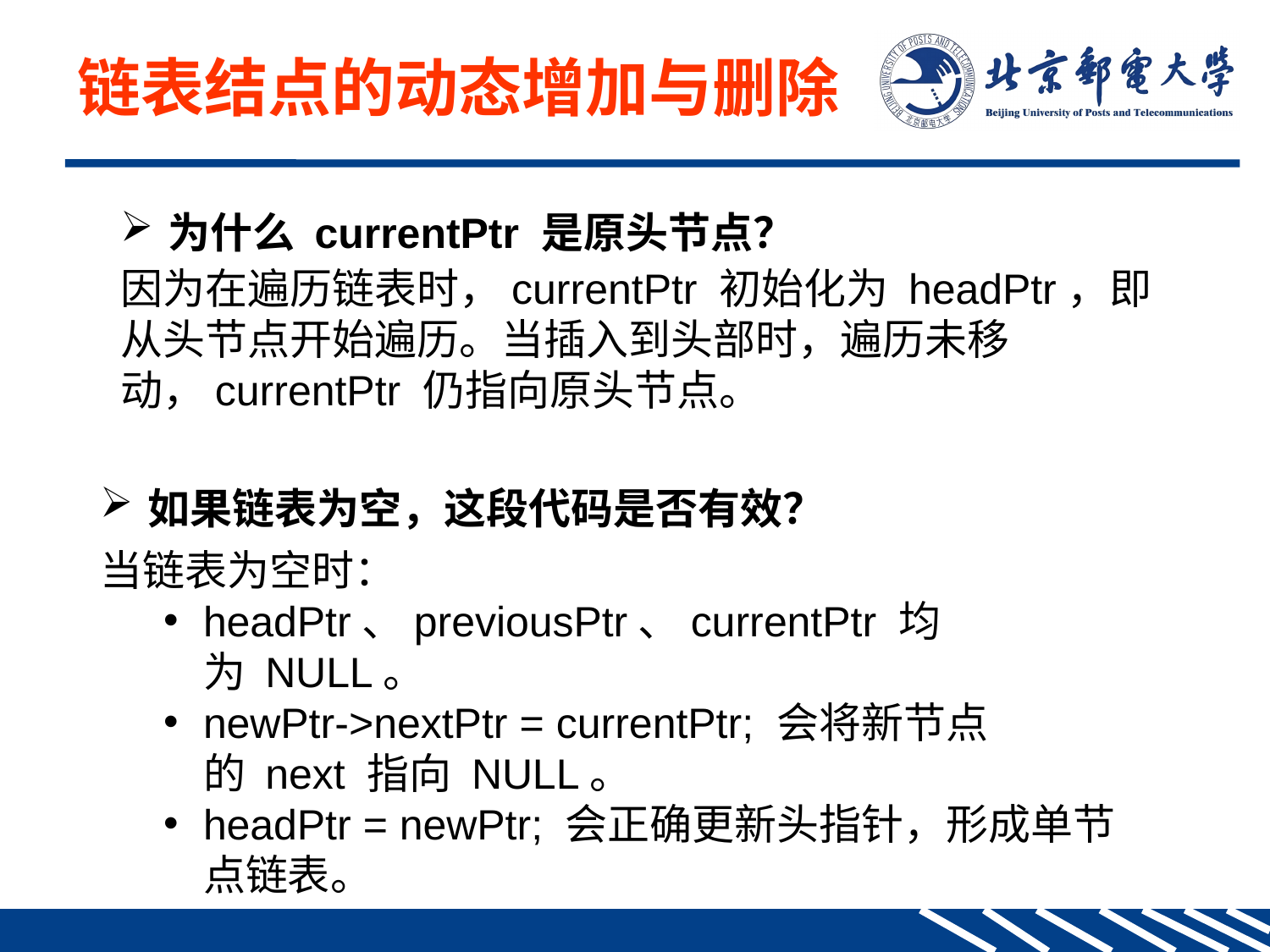

链表结点的动态增加与删除
为什么 currentPtr 是原头节点？
因为在遍历链表时，currentPtr 初始化为 headPtr，即从头节点开始遍历。当插入到头部时，遍历未移动，currentPtr 仍指向原头节点。
如果链表为空，这段代码是否有效？
当链表为空时：
headPtr、previousPtr、currentPtr 均为 NULL。
newPtr->nextPtr = currentPtr; 会将新节点的 next 指向 NULL。
headPtr = newPtr; 会正确更新头指针，形成单节点链表。